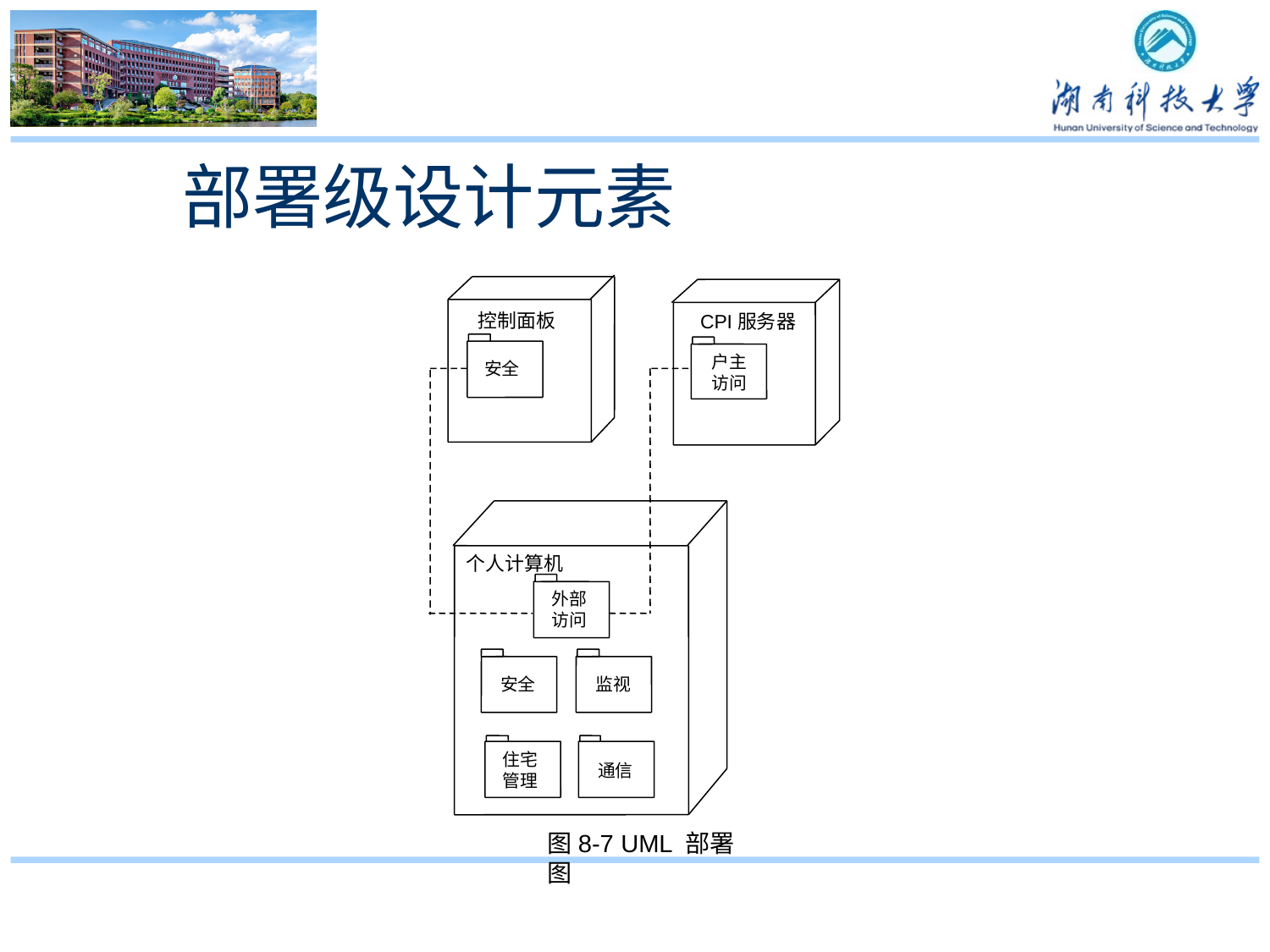

# 部署级设计元素

控制面板

CPI服务器

户主访问
安全

个人计算机

外部访问

监视
安全

住宅管理
通信

图8-7 UML 部署图
69